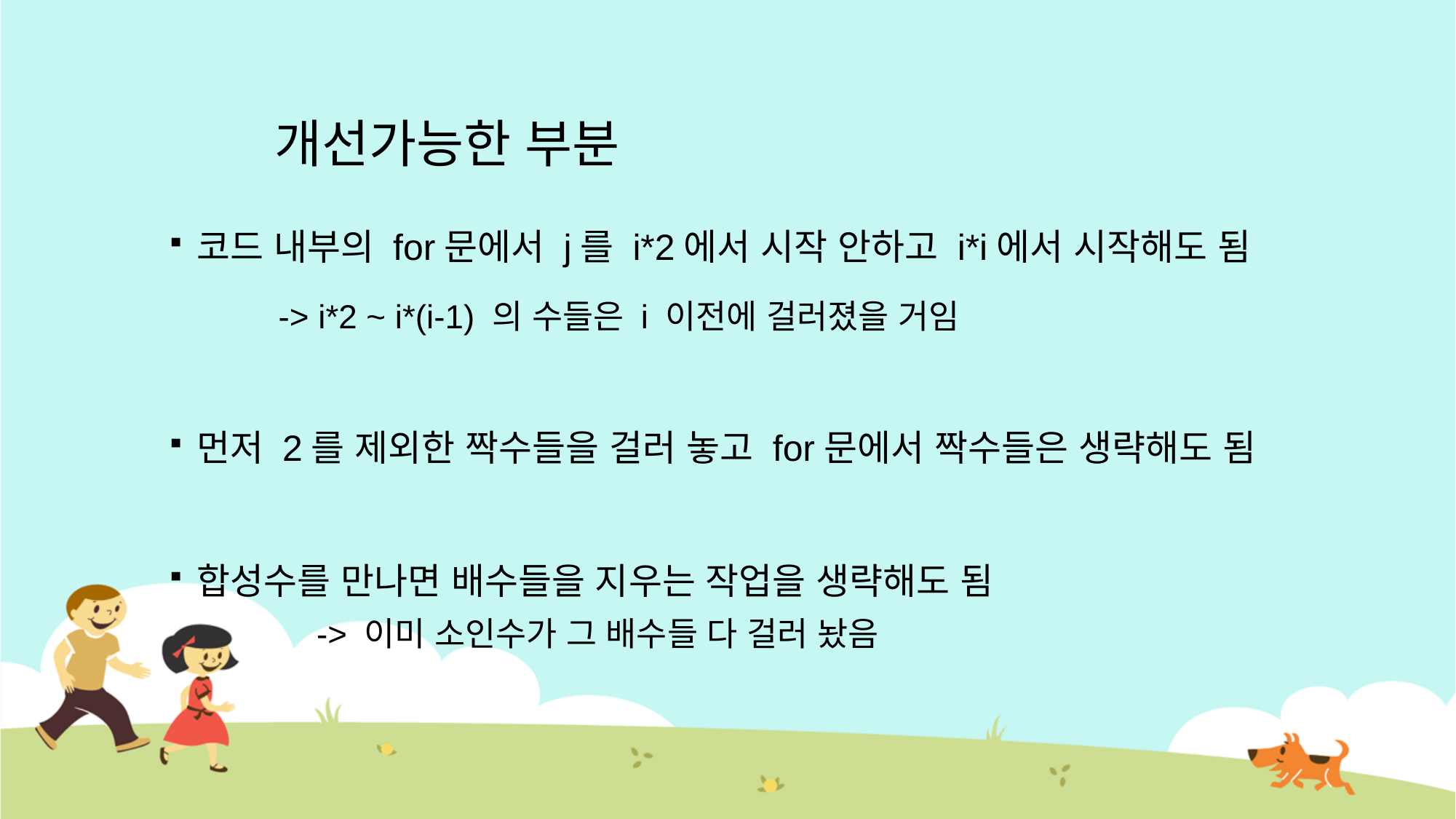

# 개선가능한 부분
코드 내부의 for문에서 j를 i*2에서 시작 안하고 i*i에서 시작해도 됨
	-> i*2 ~ i*(i-1) 의 수들은 i 이전에 걸러졌을 거임

먼저 2를 제외한 짝수들을 걸러 놓고 for문에서 짝수들은 생략해도 됨

합성수를 만나면 배수들을 지우는 작업을 생략해도 됨
	-> 이미 소인수가 그 배수들 다 걸러 놨음